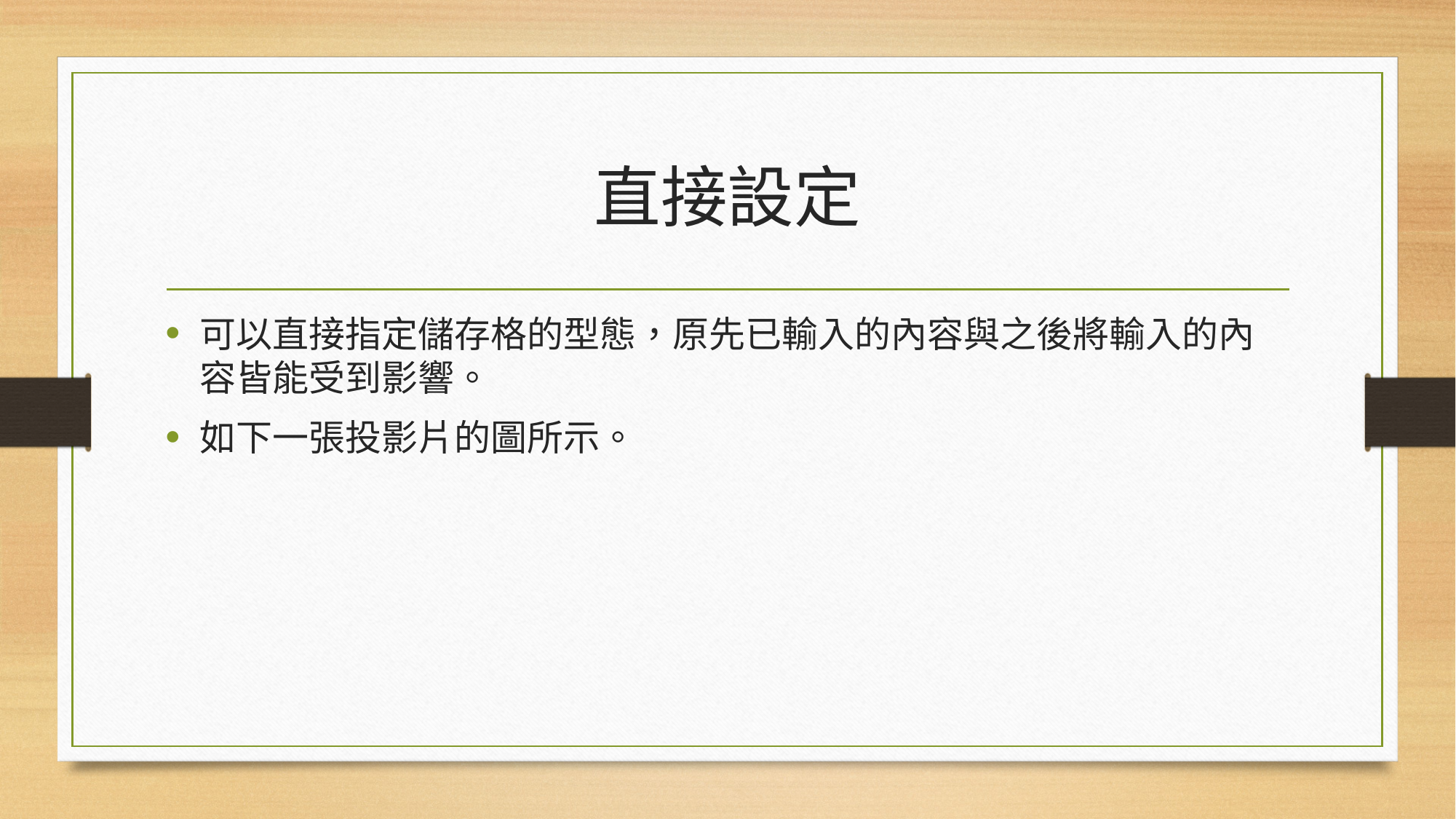

# 直接設定
可以直接指定儲存格的型態，原先已輸入的內容與之後將輸入的內容皆能受到影響。
如下一張投影片的圖所示。